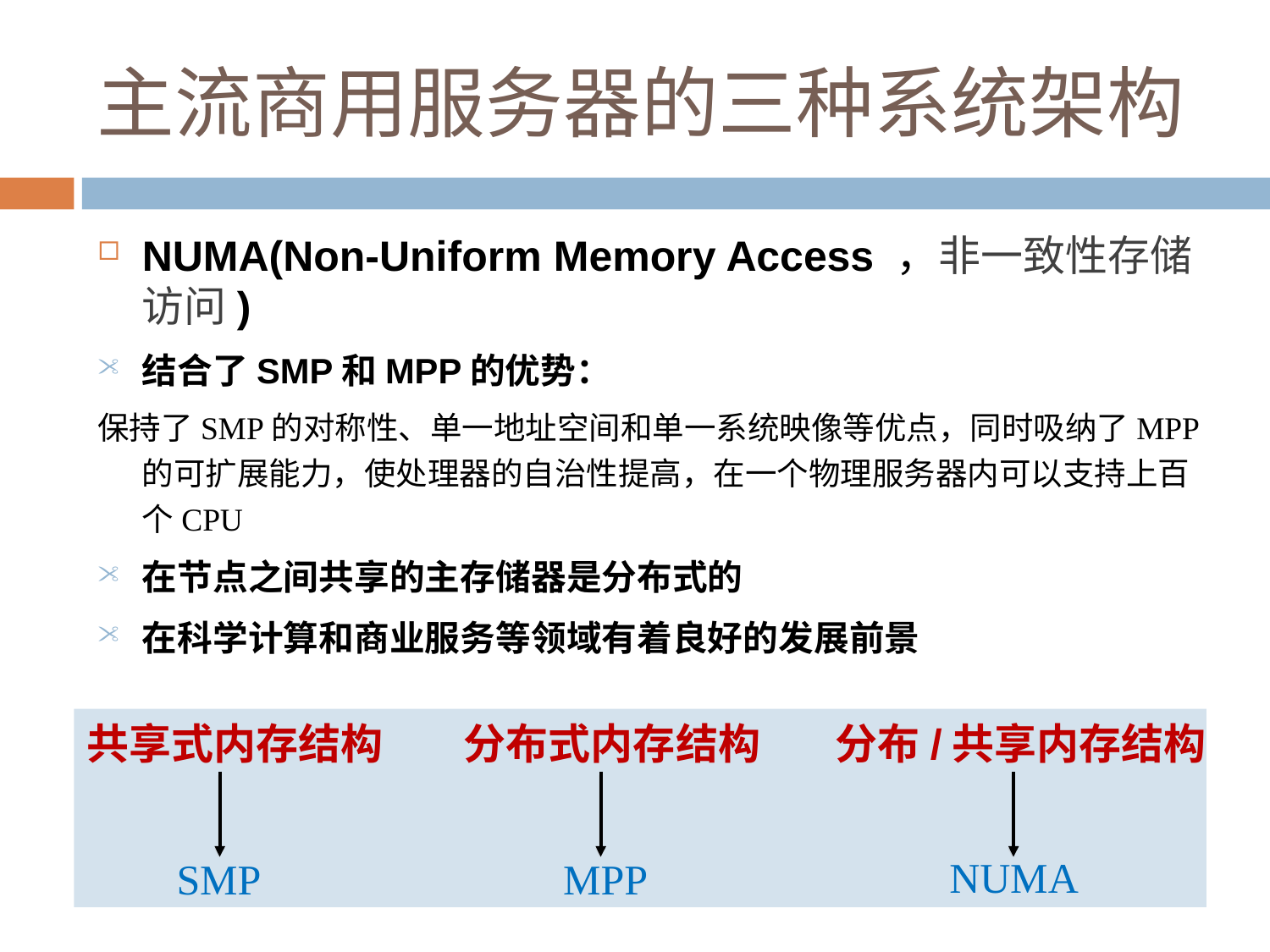

# 主流商用服务器的三种系统架构
37
NUMA(Non-Uniform Memory Access ，非一致性存储访问)
结合了SMP和MPP的优势：
保持了SMP的对称性、单一地址空间和单一系统映像等优点，同时吸纳了MPP的可扩展能力，使处理器的自治性提高，在一个物理服务器内可以支持上百个CPU
在节点之间共享的主存储器是分布式的
在科学计算和商业服务等领域有着良好的发展前景

共享式内存结构

分布式内存结构

分布/共享内存结构

NUMA

SMP

MPP